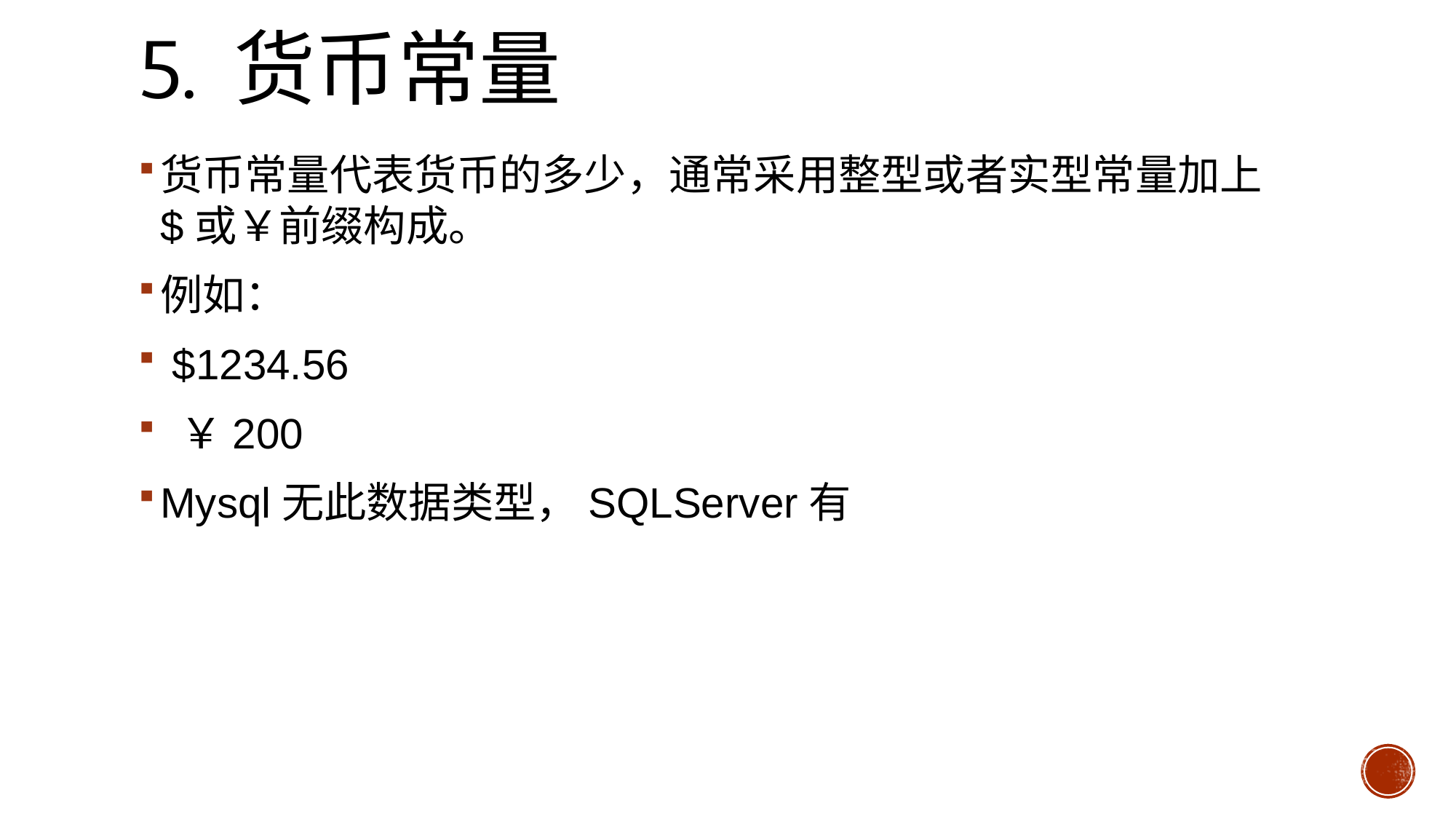

# 5. 货币常量
货币常量代表货币的多少，通常采用整型或者实型常量加上$或￥前缀构成。
例如：
 $1234.56
 ￥200
Mysql无此数据类型，SQLServer有

20